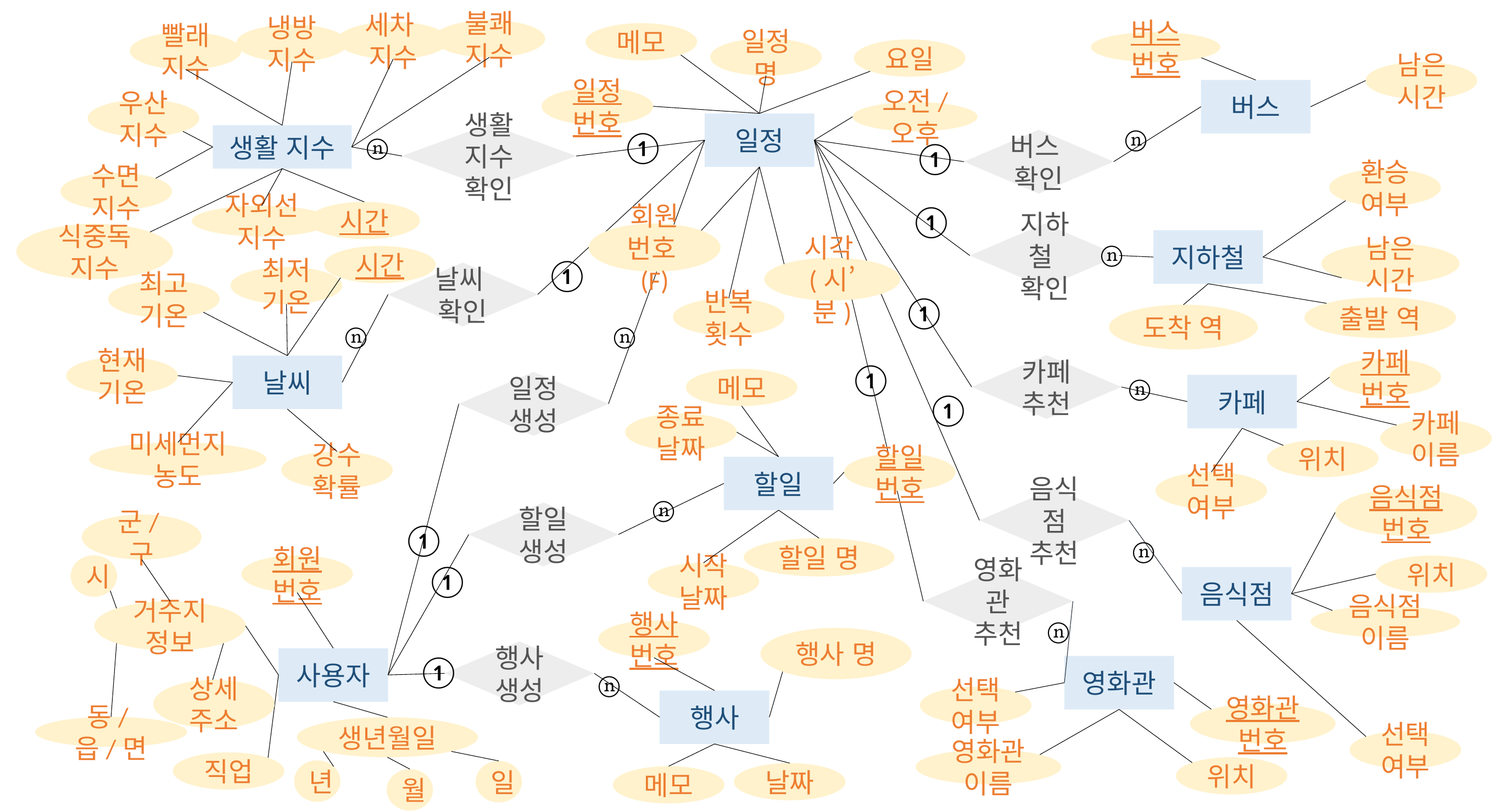

불쾌
지수
세차
지수
메모
냉방
지수
버스 번호
빨래
지수
일정 명
요일
남은
시간
버스
일정 번호
우산
지수
오전/
오후
일정
ⓝ
①
ⓝ
생활 지수 확인
생활 지수
버스
확인
①
환승 여부
수면
지수
①
시간
자외선
지수
회원
번호(F)
지하철
확인
식중독
지수
ⓝ
지하철
남은
시간
시간
①
시각(시’분)
날씨
확인
최저 기온
최고 기온
①
출발 역
반복횟수
도착 역
ⓝ
ⓝ
카페 추천
①
날씨
현재 기온
카페 번호
ⓝ
메모
일정
생성
카페
①
종료
날짜
카페 이름
위치
미세먼지 농도
강수 확률
할일 번호
할일
선택 여부
ⓝ
음식점 추천
음식점 번호
할일
생성
군/구
①
ⓝ
할일 명
시
회원
번호
위치
①
시작
날짜
음식점
영화관 추천
거주지
정보
음식점 이름
ⓝ
행사 번호
행사 명
행사
생성
①
사용자
영화관
ⓝ
상세주소
선택 여부
행사
영화관
번호
동/읍/면
생년월일
선택 여부
영화관
이름
직업
위치
년
일
날짜
메모
월